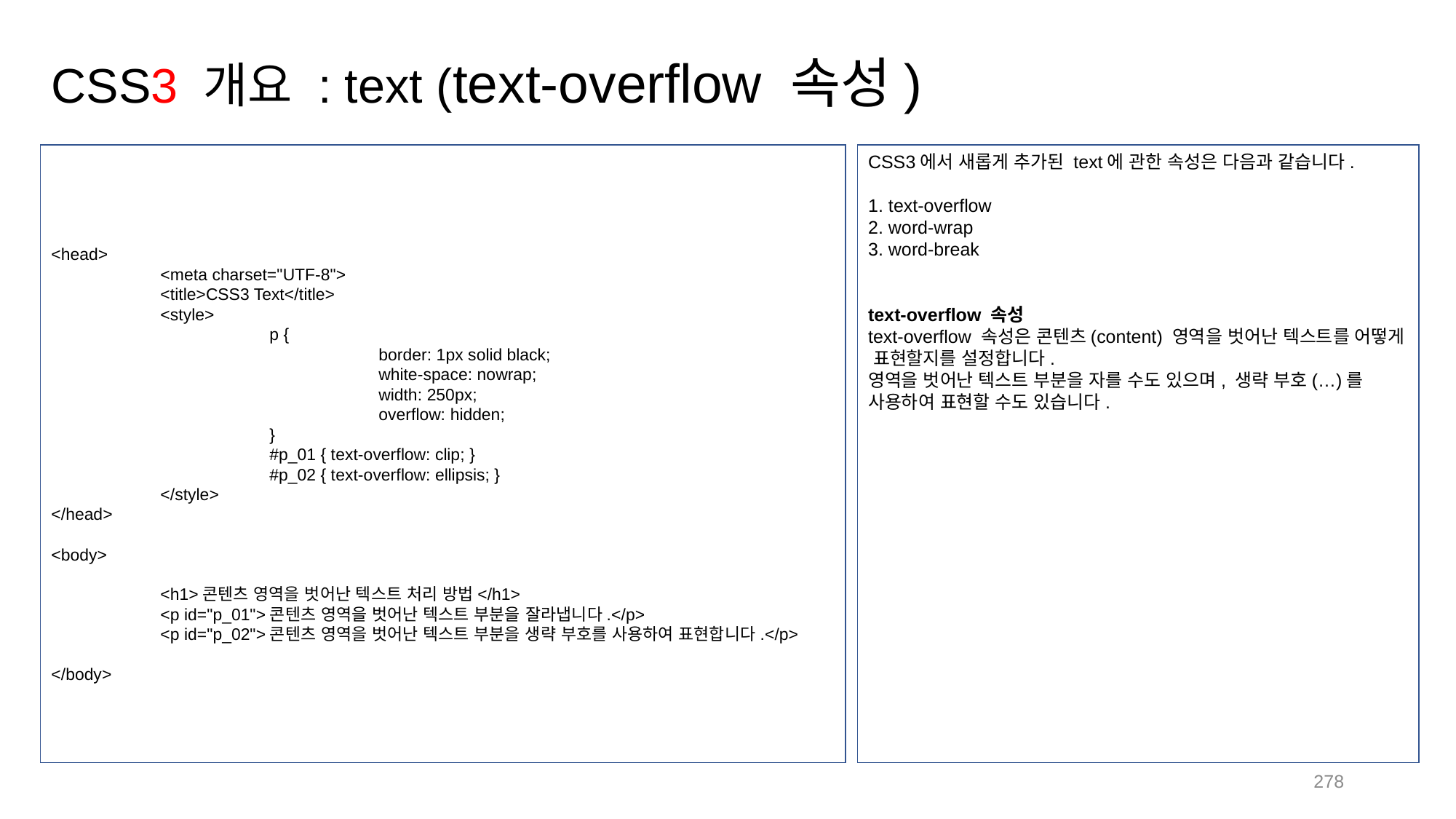

# CSS3 개요 : text (text-overflow 속성)
CSS3에서 새롭게 추가된 text에 관한 속성은 다음과 같습니다.

1. text-overflow
2. word-wrap
3. word-break

text-overflow 속성
text-overflow 속성은 콘텐츠(content) 영역을 벗어난 텍스트를 어떻게 표현할지를 설정합니다.
영역을 벗어난 텍스트 부분을 자를 수도 있으며, 생략 부호(…)를 사용하여 표현할 수도 있습니다.

<head>
	<meta charset="UTF-8">
	<title>CSS3 Text</title>
	<style>
		p {
			border: 1px solid black;
			white-space: nowrap;
			width: 250px;
			overflow: hidden;
		}
		#p_01 { text-overflow: clip; }
		#p_02 { text-overflow: ellipsis; }
	</style>
</head>

<body>

	<h1>콘텐츠 영역을 벗어난 텍스트 처리 방법</h1>
	<p id="p_01">콘텐츠 영역을 벗어난 텍스트 부분을 잘라냅니다.</p>
	<p id="p_02">콘텐츠 영역을 벗어난 텍스트 부분을 생략 부호를 사용하여 표현합니다.</p>

</body>
278